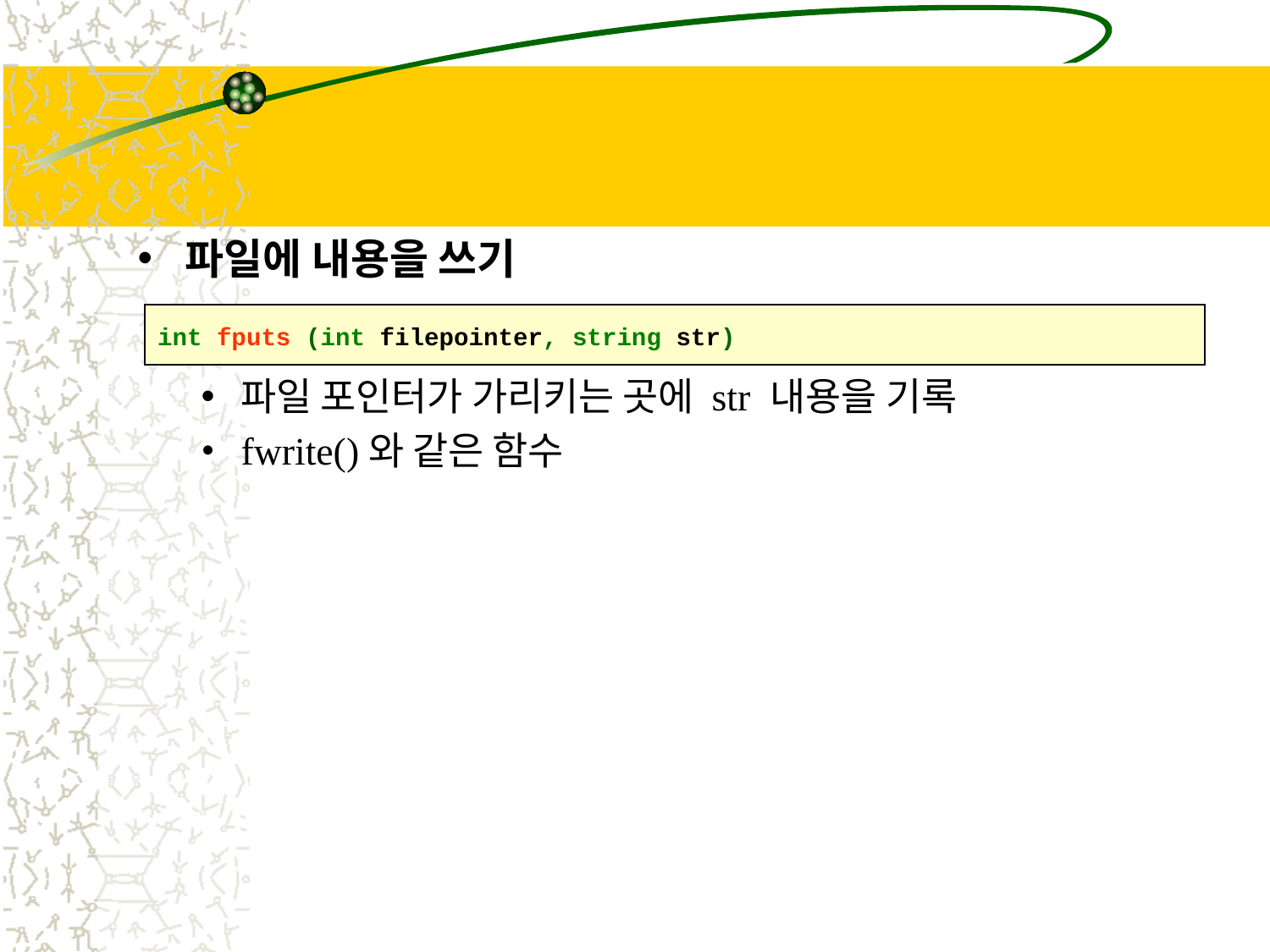

#
파일에 내용을 쓰기

파일 포인터가 가리키는 곳에 str 내용을 기록
fwrite()와 같은 함수
int fputs (int filepointer, string str)